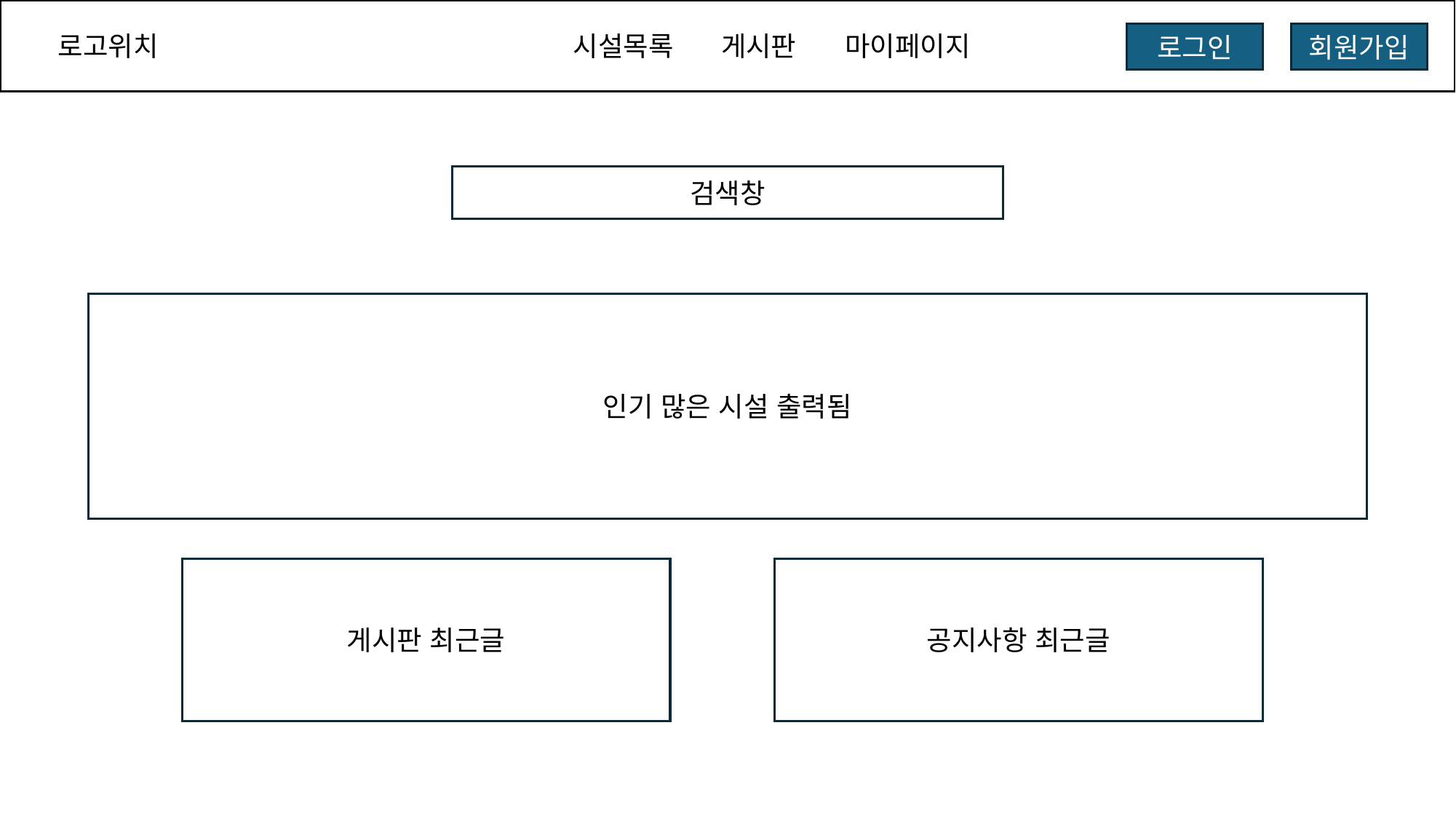

로고위치
시설목록
게시판
마이페이지
로그인
회원가입
검색창
인기 많은 시설 출력됨
게시판 최근글
공지사항 최근글